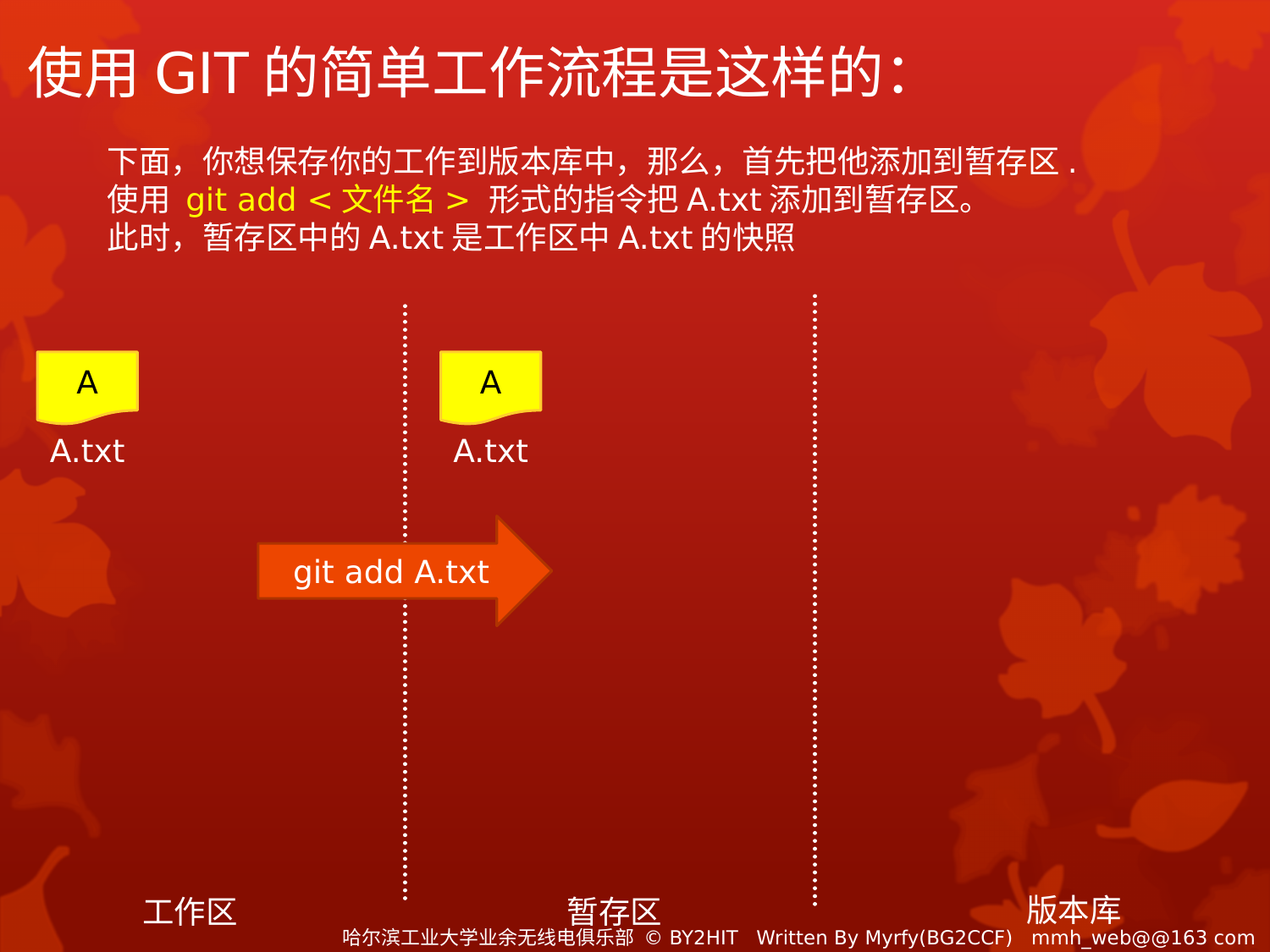

# 使用GIT的简单工作流程是这样的：
下面，你想保存你的工作到版本库中，那么，首先把他添加到暂存区.
使用 git add <文件名> 形式的指令把A.txt添加到暂存区。
此时，暂存区中的A.txt是工作区中A.txt的快照
A
A.txt
A
A.txt
git add A.txt
版本库
工作区
暂存区